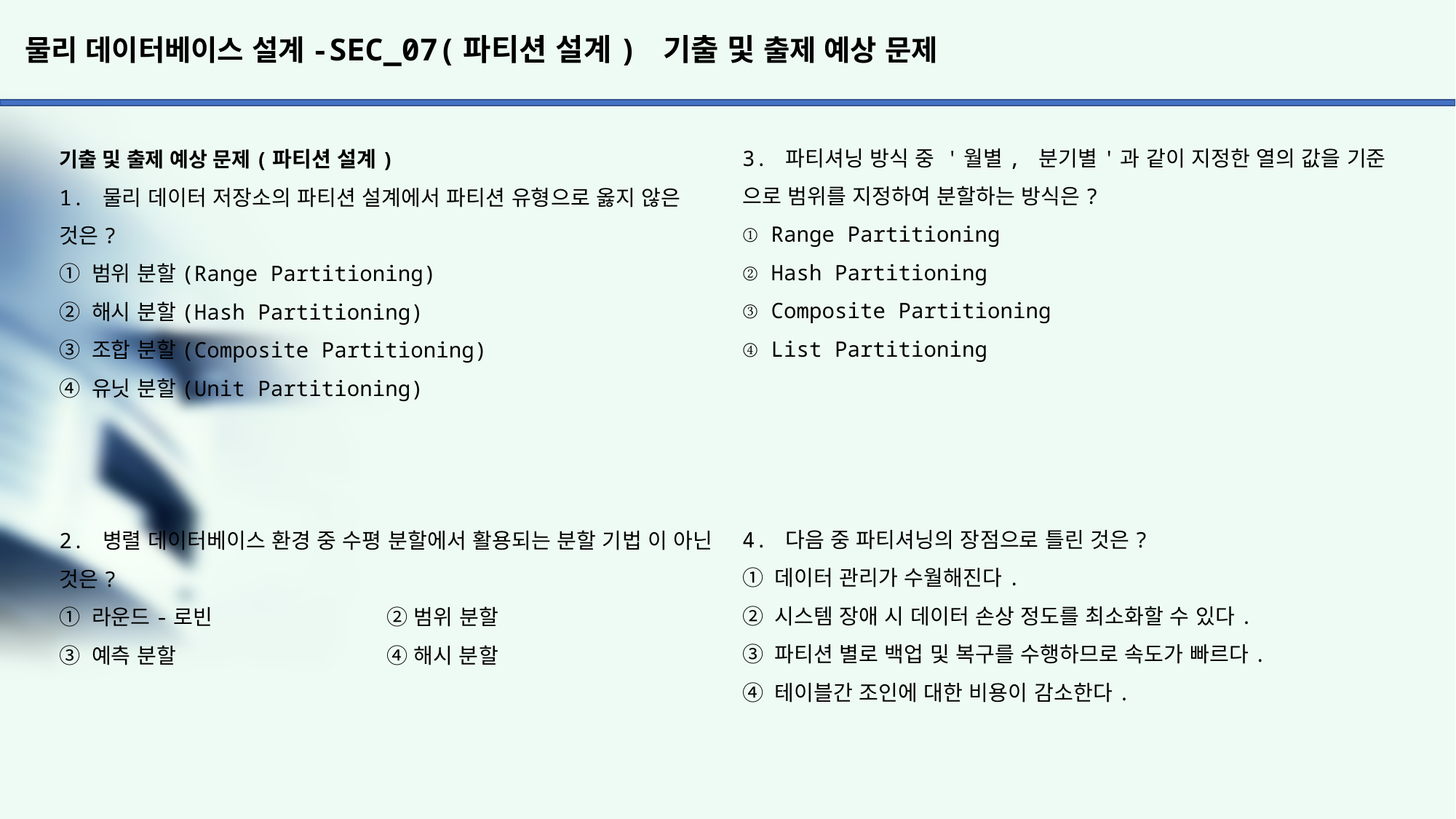

# 물리 데이터베이스 설계-SEC_07(파티션 설계) 기출 및 출제 예상 문제
3. 파티셔닝 방식 중 '월별, 분기별'과 같이 지정한 열의 값을 기준
으로 범위를 지정하여 분할하는 방식은?
① Range Partitioning
② Hash Partitioning
③ Composite Partitioning
④ List Partitioning

4. 다음 중 파티셔닝의 장점으로 틀린 것은?
① 데이터 관리가 수월해진다.
② 시스템 장애 시 데이터 손상 정도를 최소화할 수 있다.
③ 파티션 별로 백업 및 복구를 수행하므로 속도가 빠르다.
④ 테이블간 조인에 대한 비용이 감소한다.
기출 및 출제 예상 문제(파티션 설계)
1. 물리 데이터 저장소의 파티션 설계에서 파티션 유형으로 옳지 않은 것은?
① 범위 분할(Range Partitioning)
② 해시 분할(Hash Partitioning)
③ 조합 분할(Composite Partitioning)
④ 유닛 분할(Unit Partitioning)

2. 병렬 데이터베이스 환경 중 수평 분할에서 활용되는 분할 기법 이 아닌 것은?
① 라운드-로빈		② 범위 분할
③ 예측 분할		④ 해시 분할